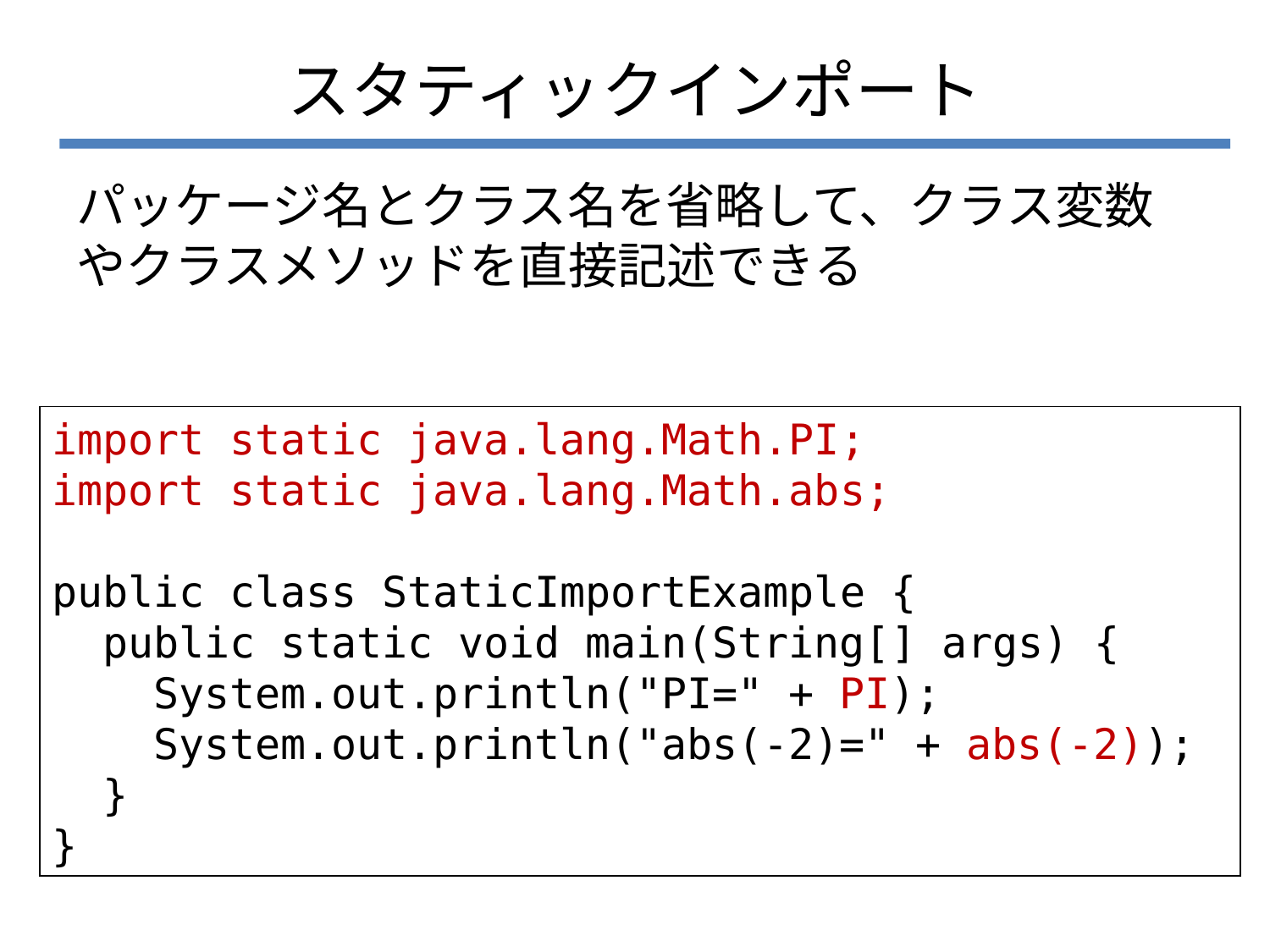

# スタティックインポート
パッケージ名とクラス名を省略して、クラス変数やクラスメソッドを直接記述できる
import static java.lang.Math.PI;
import static java.lang.Math.abs;

public class StaticImportExample {
  public static void main(String[] args) {
    System.out.println("PI=" + PI);
    System.out.println("abs(-2)=" + abs(-2));
  }
}